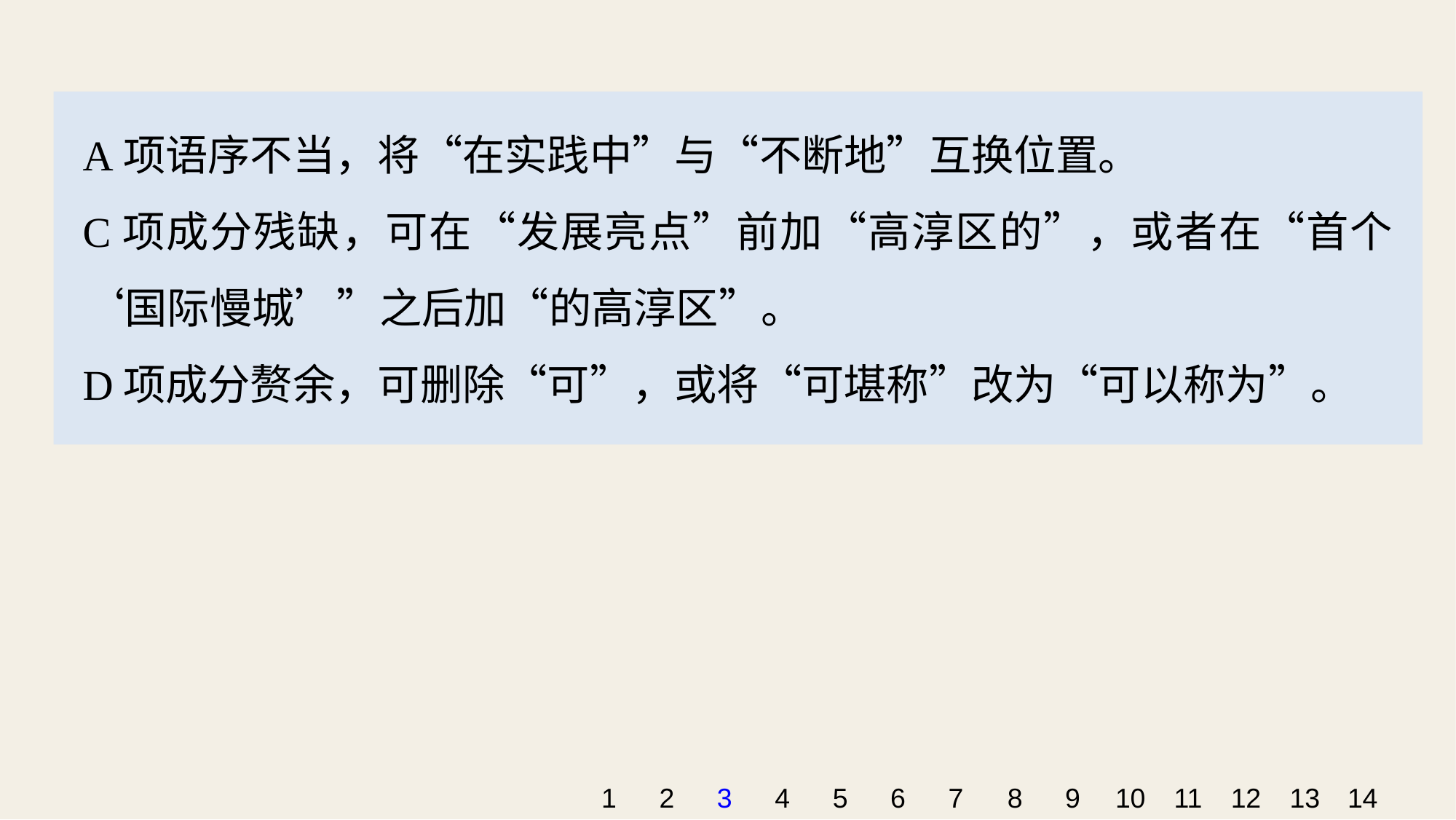

A项语序不当，将“在实践中”与“不断地”互换位置。
C项成分残缺，可在“发展亮点”前加“高淳区的”，或者在“首个‘国际慢城’”之后加“的高淳区”。
D项成分赘余，可删除“可”，或将“可堪称”改为“可以称为”。
1
2
3
4
5
6
7
8
9
10
11
12
13
14